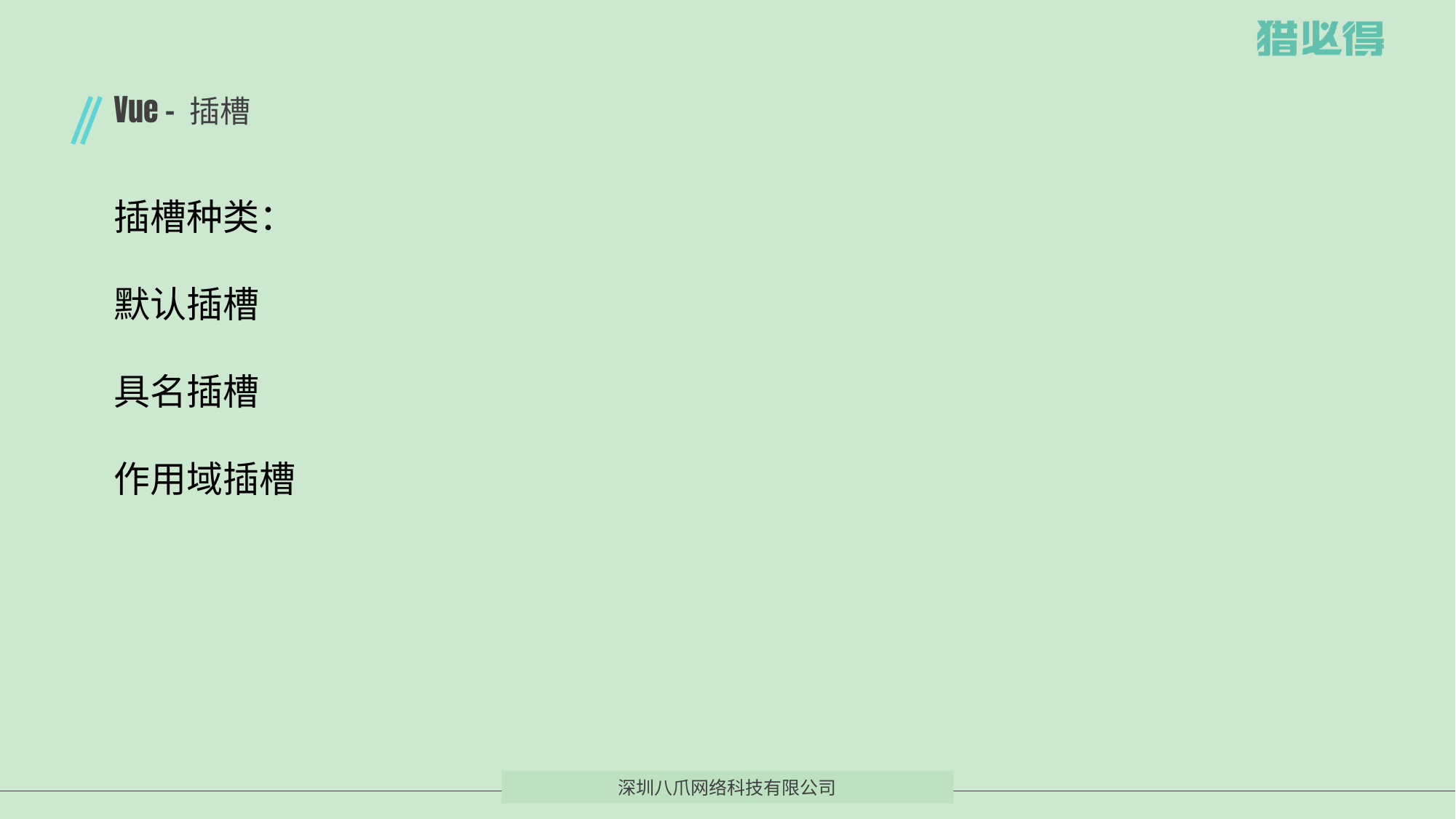

# Vue - 插槽
插槽种类：

默认插槽

具名插槽

作用域插槽